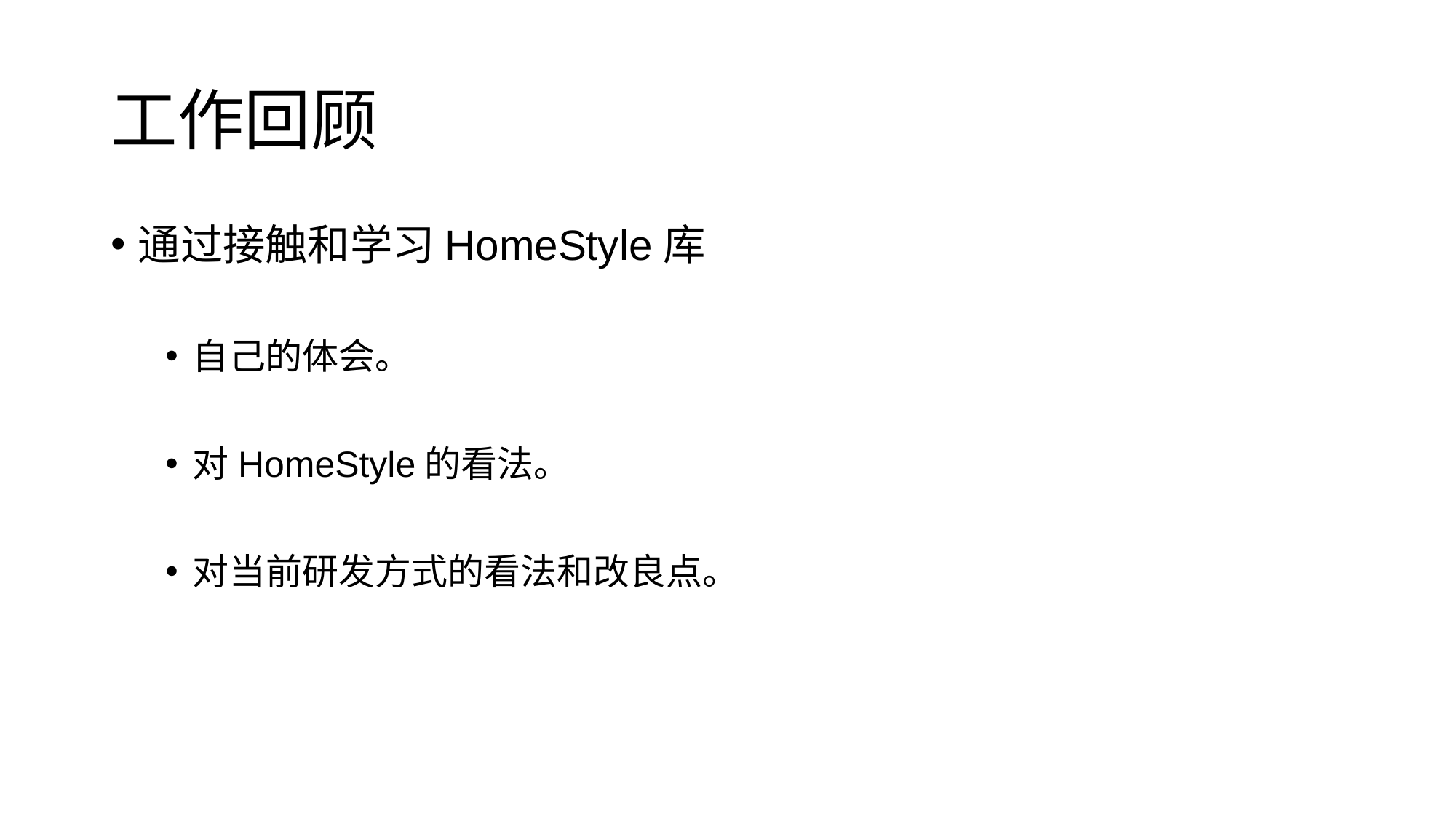

# 工作回顾
通过接触和学习HomeStyle库

自己的体会。

对HomeStyle的看法。

对当前研发方式的看法和改良点。